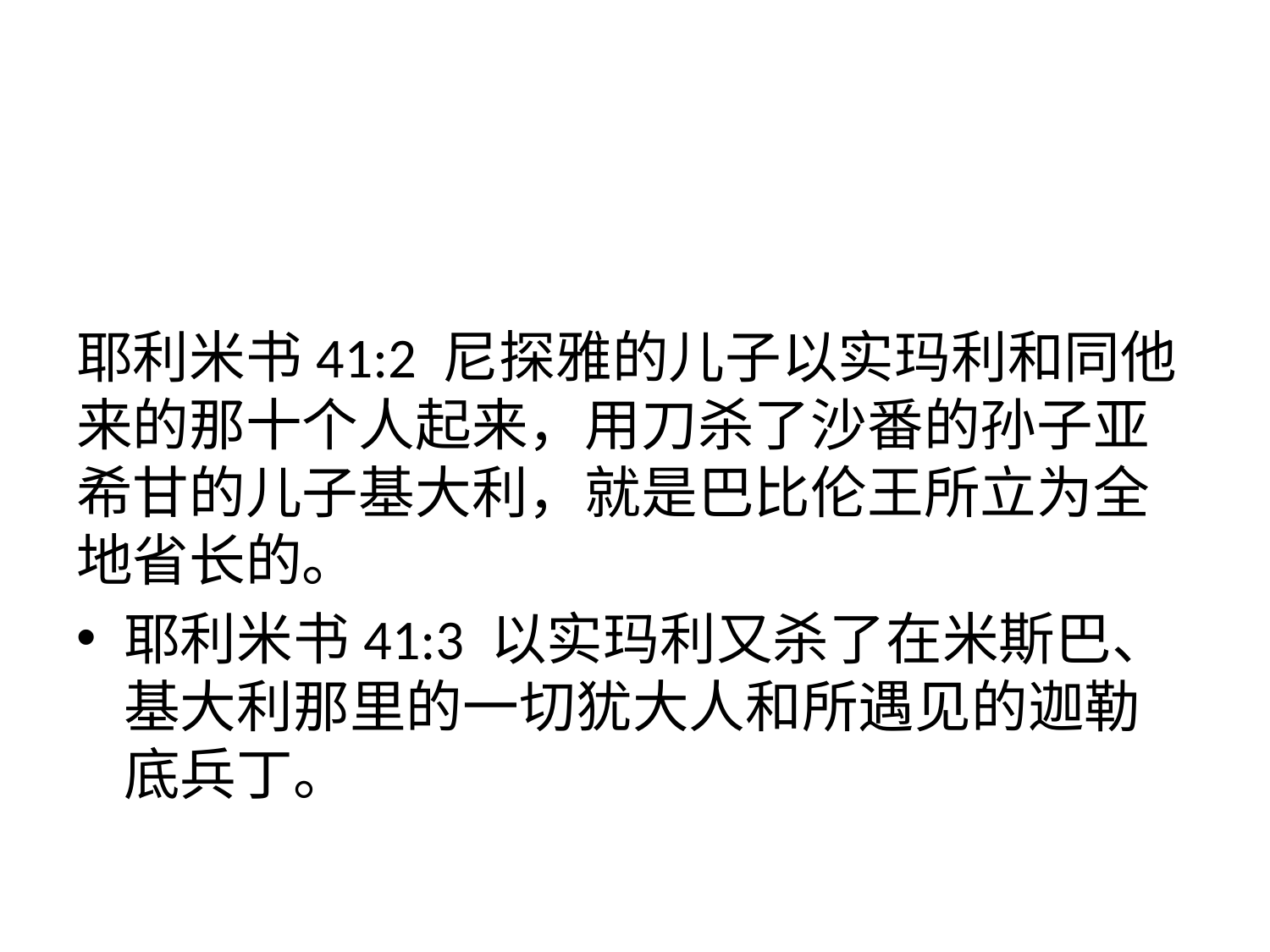

#

耶利米书41:2 尼探雅的儿子以实玛利和同他来的那十个人起来，用刀杀了沙番的孙子亚希甘的儿子基大利，就是巴比伦王所立为全地省长的。
耶利米书41:3 以实玛利又杀了在米斯巴、基大利那里的一切犹大人和所遇见的迦勒底兵丁。